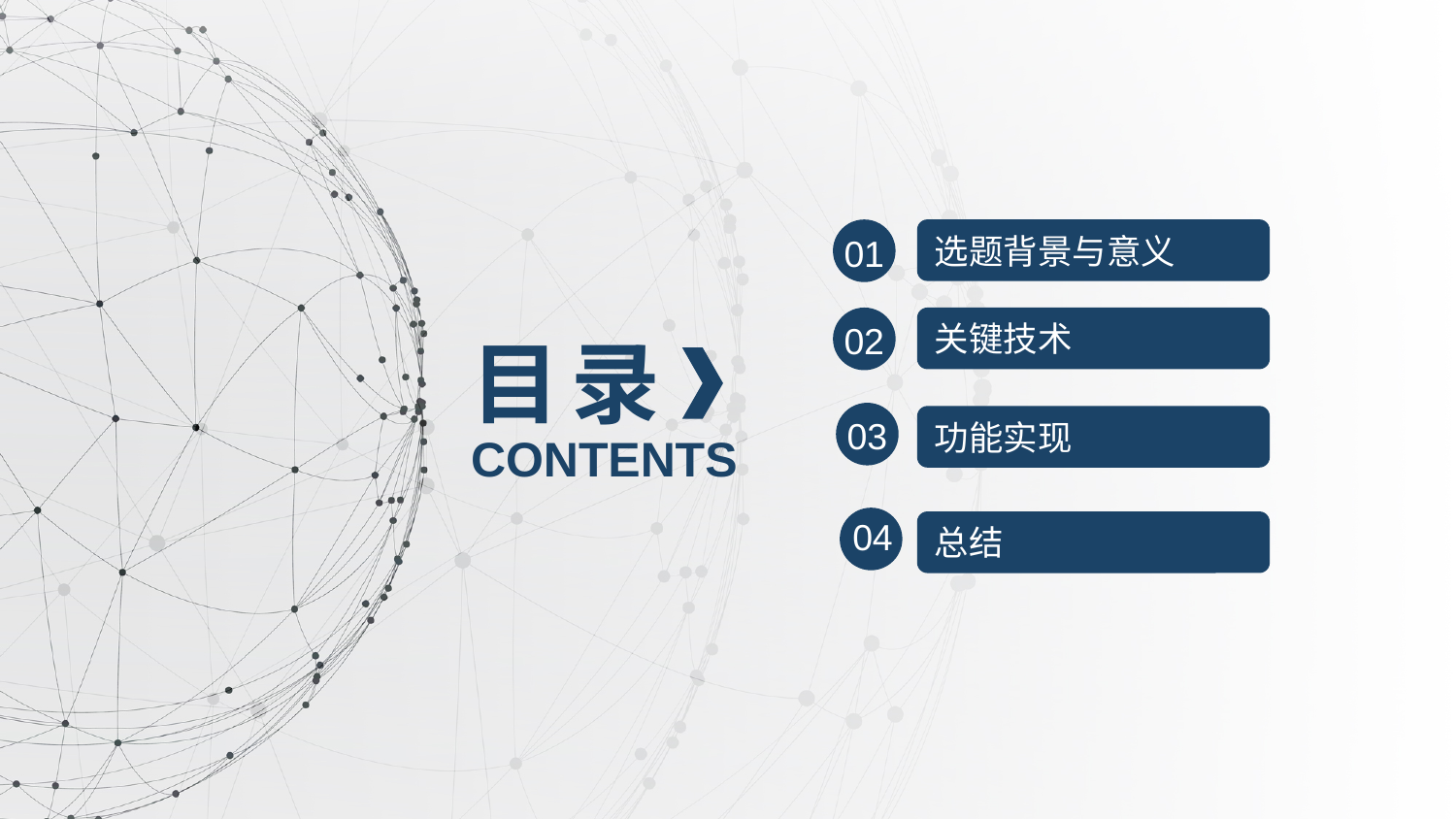

选题背景与意义

01
关键技术

02
目 录

03
功能实现
CONTENTS
04

总结